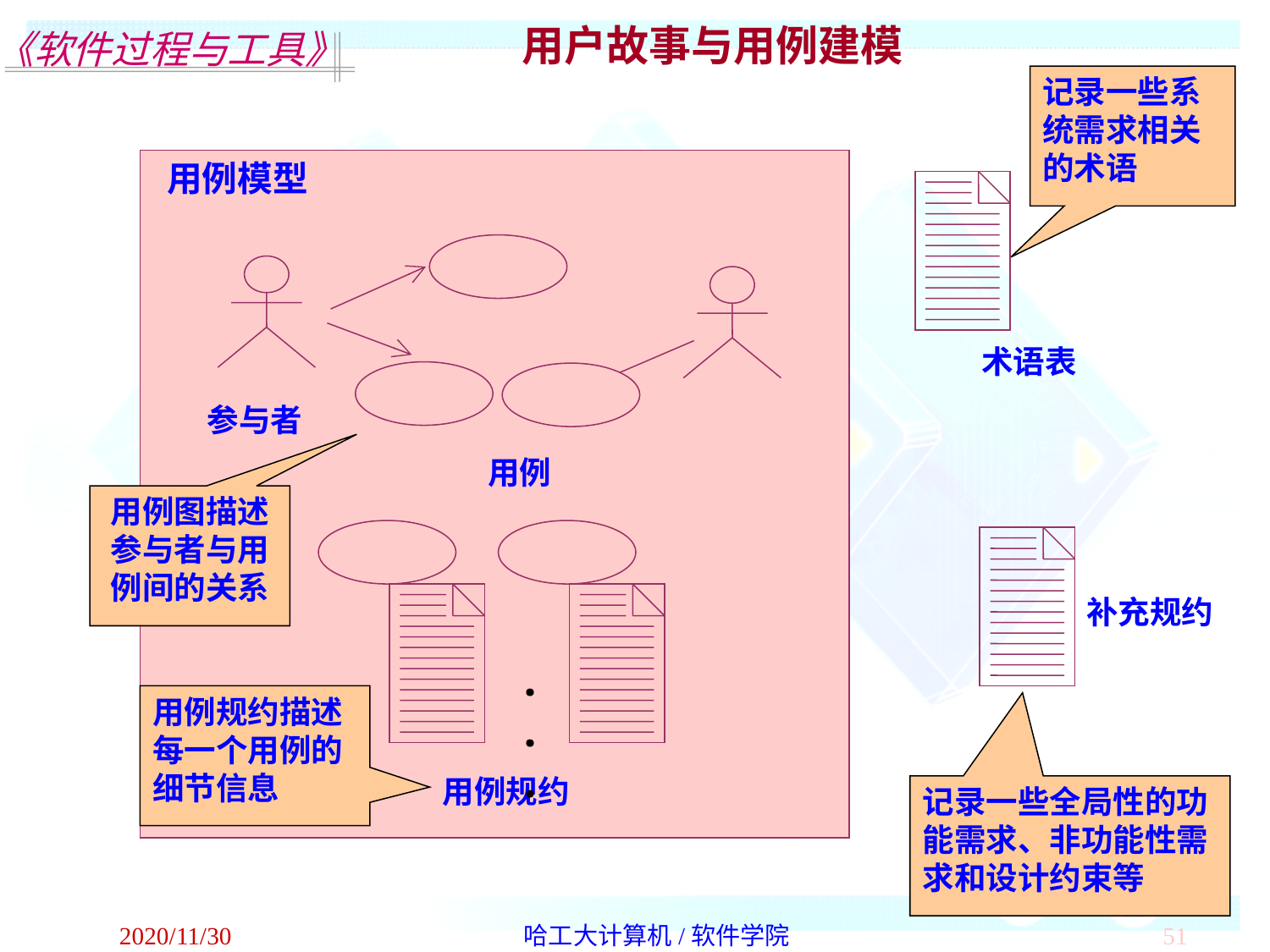

用户故事与用例建模
记录一些系统需求相关的术语

用例模型

术语表

参与者
用例
用例图描述参与者与用例间的关系

补充规约
...
用例规约描述每一个用例的细节信息
用例规约
记录一些全局性的功能需求、非功能性需求和设计约束等